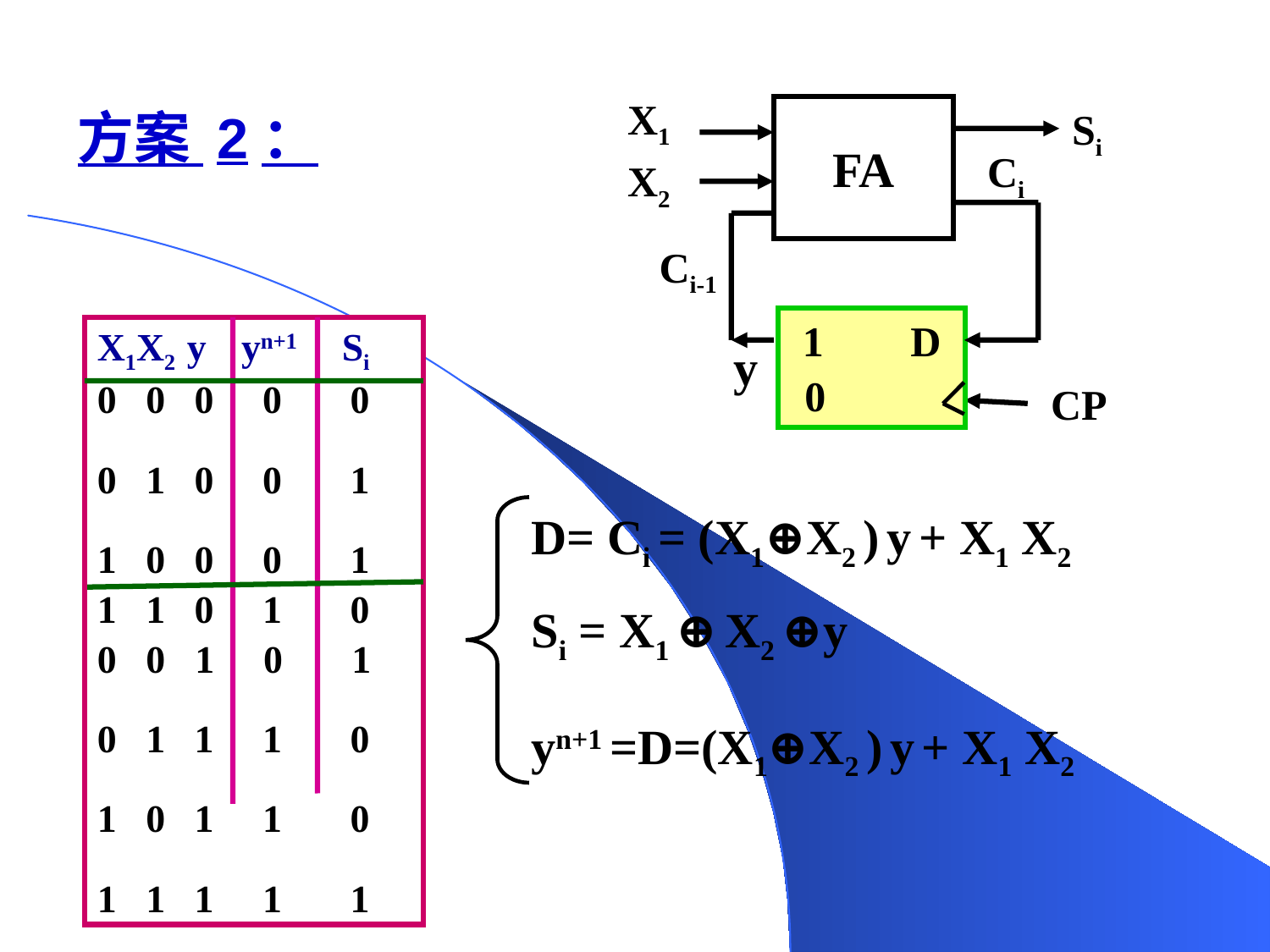

X1
FA
Si

Ci
X2

Ci-1

1
 D
y

0
CP

方案 2：
X1X2  y    yn+1     Si
0   0   0     0       0
0   1   0     0       1
1   0   0     0       1
1   1   0     1       0
0   0   1     0       1
0   1   1     1       0
1   0   1     1       0
1   1   1     1       1

D= Ci = (X1⊕X2 ) y + X1 X2
Si = X1 ⊕ X2 ⊕y
yn+1 =D=(X1⊕X2 ) y + X1 X2